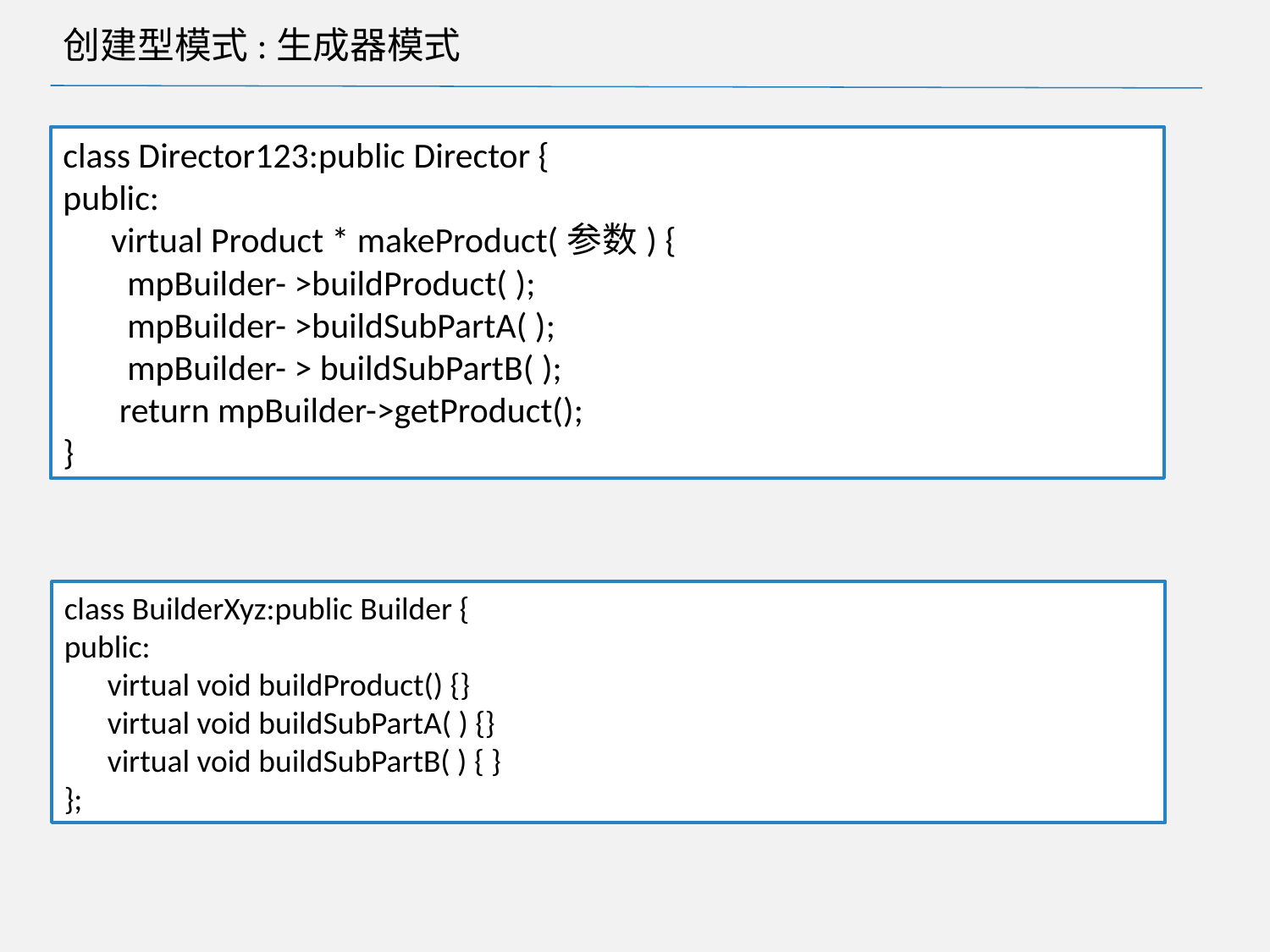

# 创建型模式:生成器模式
class Director123:public Director {
public:
      virtual Product * makeProduct(参数) {
        mpBuilder- >buildProduct( );
        mpBuilder- >buildSubPartA( );
        mpBuilder- > buildSubPartB( );
       return mpBuilder->getProduct();
}
class BuilderXyz:public Builder {
public:
      virtual void buildProduct() {}
      virtual void buildSubPartA( ) {}
      virtual void buildSubPartB( ) { }
};